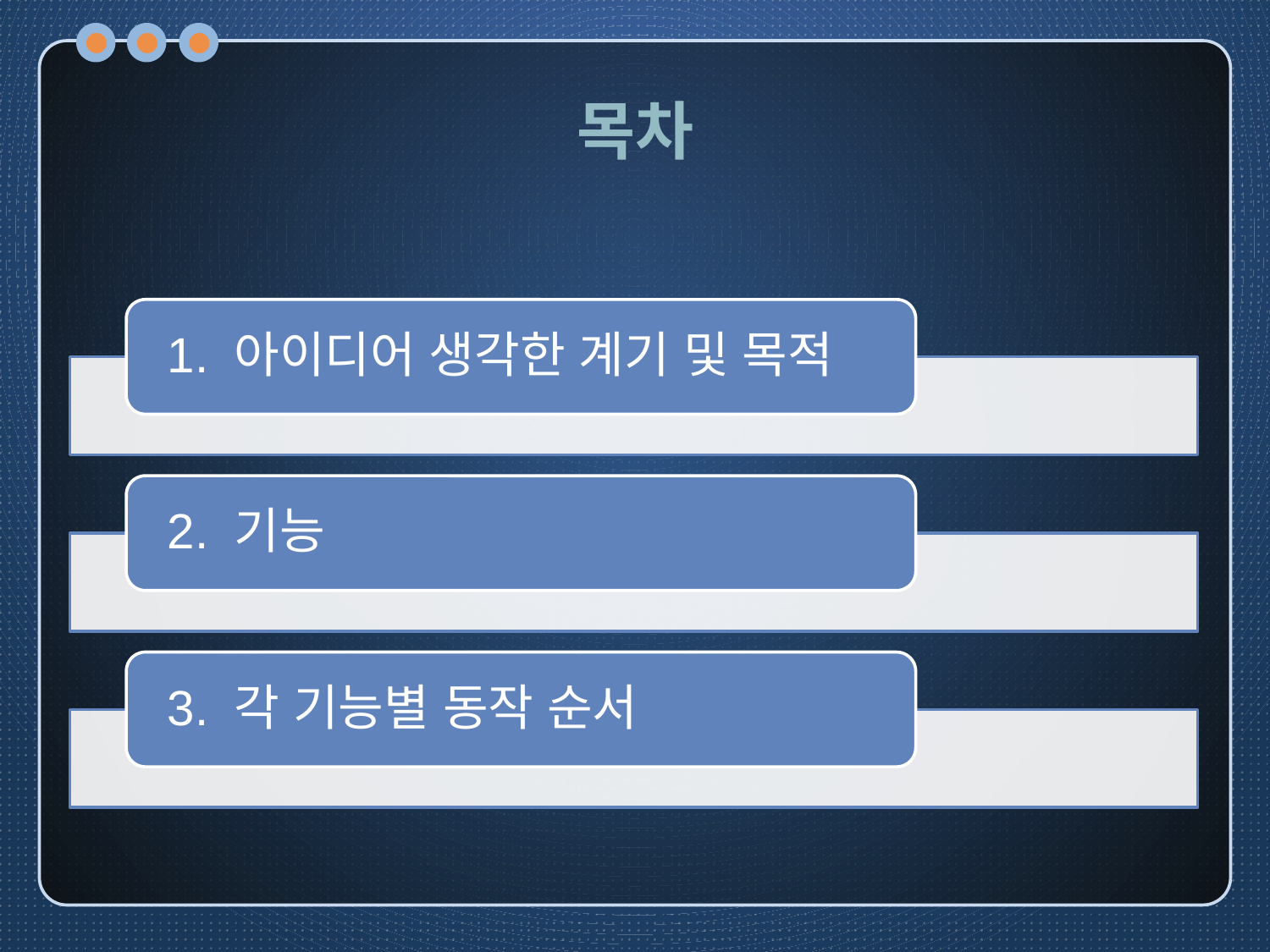

# 목차
1. 아이디어 생각한 계기 및 목적
2. 기능
3. 각 기능별 동작 순서